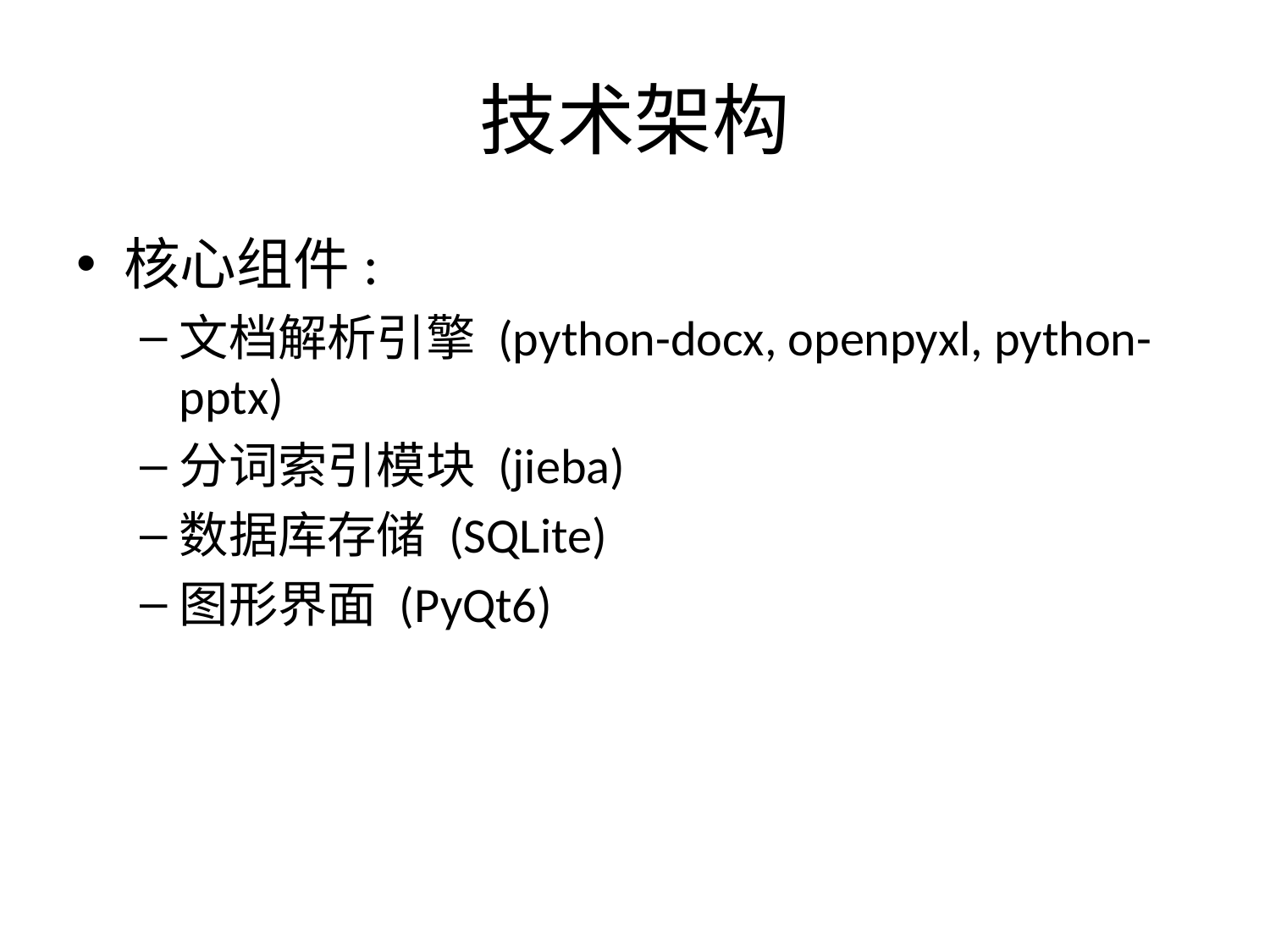

# 技术架构
核心组件:
文档解析引擎 (python-docx, openpyxl, python-pptx)
分词索引模块 (jieba)
数据库存储 (SQLite)
图形界面 (PyQt6)